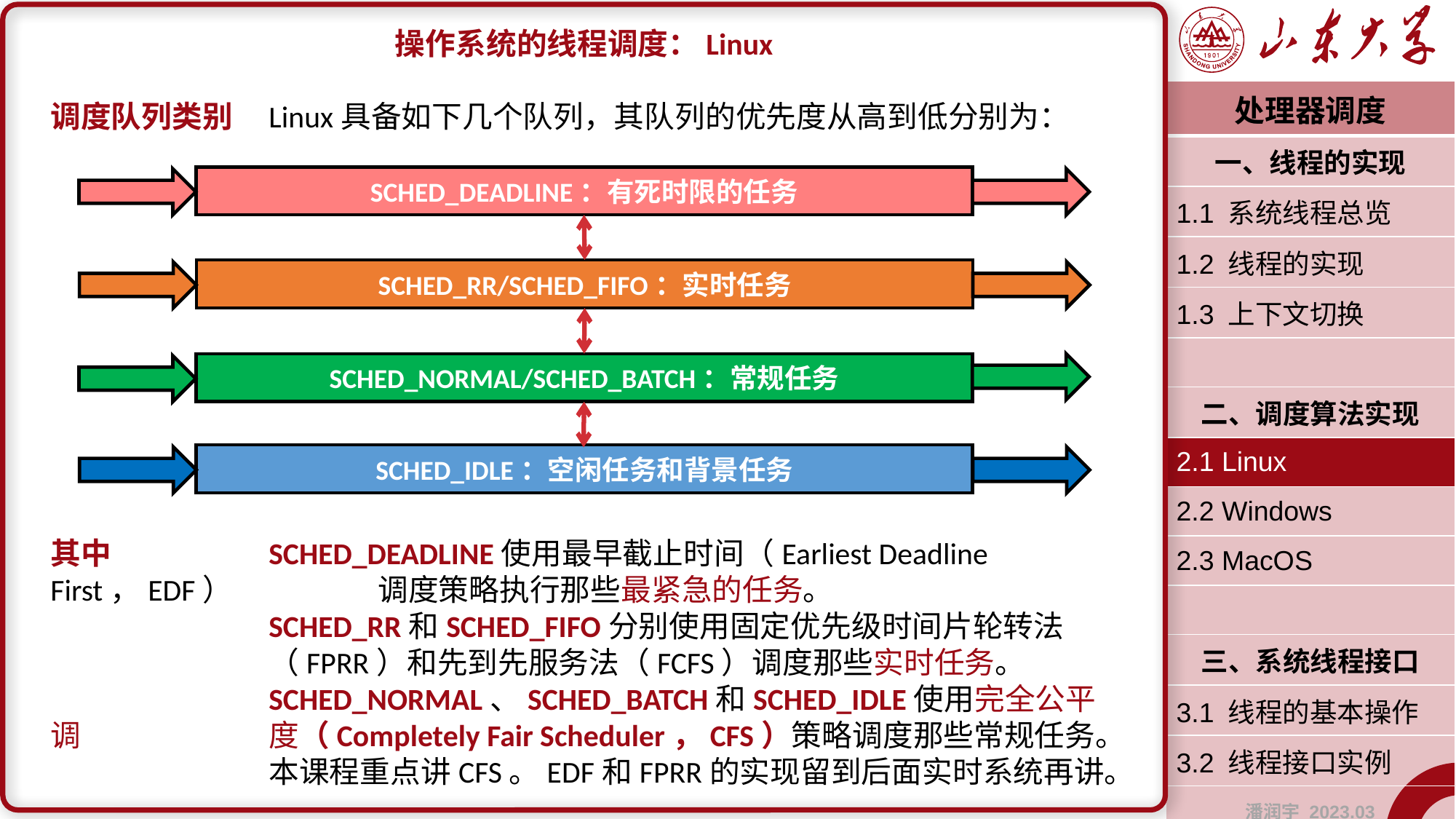

操作系统的线程调度：Linux

调度队列类别	Linux具备如下几个队列，其队列的优先度从高到低分别为：

其中		SCHED_DEADLINE使用最早截止时间（Earliest Deadline First，EDF）		调度策略执行那些最紧急的任务。
		SCHED_RR和SCHED_FIFO分别使用固定优先级时间片轮转法		（FPRR）和先到先服务法（FCFS）调度那些实时任务。
		SCHED_NORMAL、SCHED_BATCH和SCHED_IDLE使用完全公平调		度（Completely Fair Scheduler，CFS）策略调度那些常规任务。
		本课程重点讲CFS。EDF和FPRR的实现留到后面实时系统再讲。
| 处理器调度 |
| --- |
| 一、线程的实现 |
| 1.1 系统线程总览 |
| 1.2 线程的实现 |
| 1.3 上下文切换 |
|  |
| 二、调度算法实现 |
| 2.1 Linux |
| 2.2 Windows |
| 2.3 MacOS |
|  |
| 三、系统线程接口 |
| 3.1 线程的基本操作 |
| 3.2 线程接口实例 |
| 潘润宇 2023.03 |
SCHED_DEADLINE：有死时限的任务

SCHED_RR/SCHED_FIFO：实时任务

SCHED_NORMAL/SCHED_BATCH：常规任务

SCHED_IDLE：空闲任务和背景任务